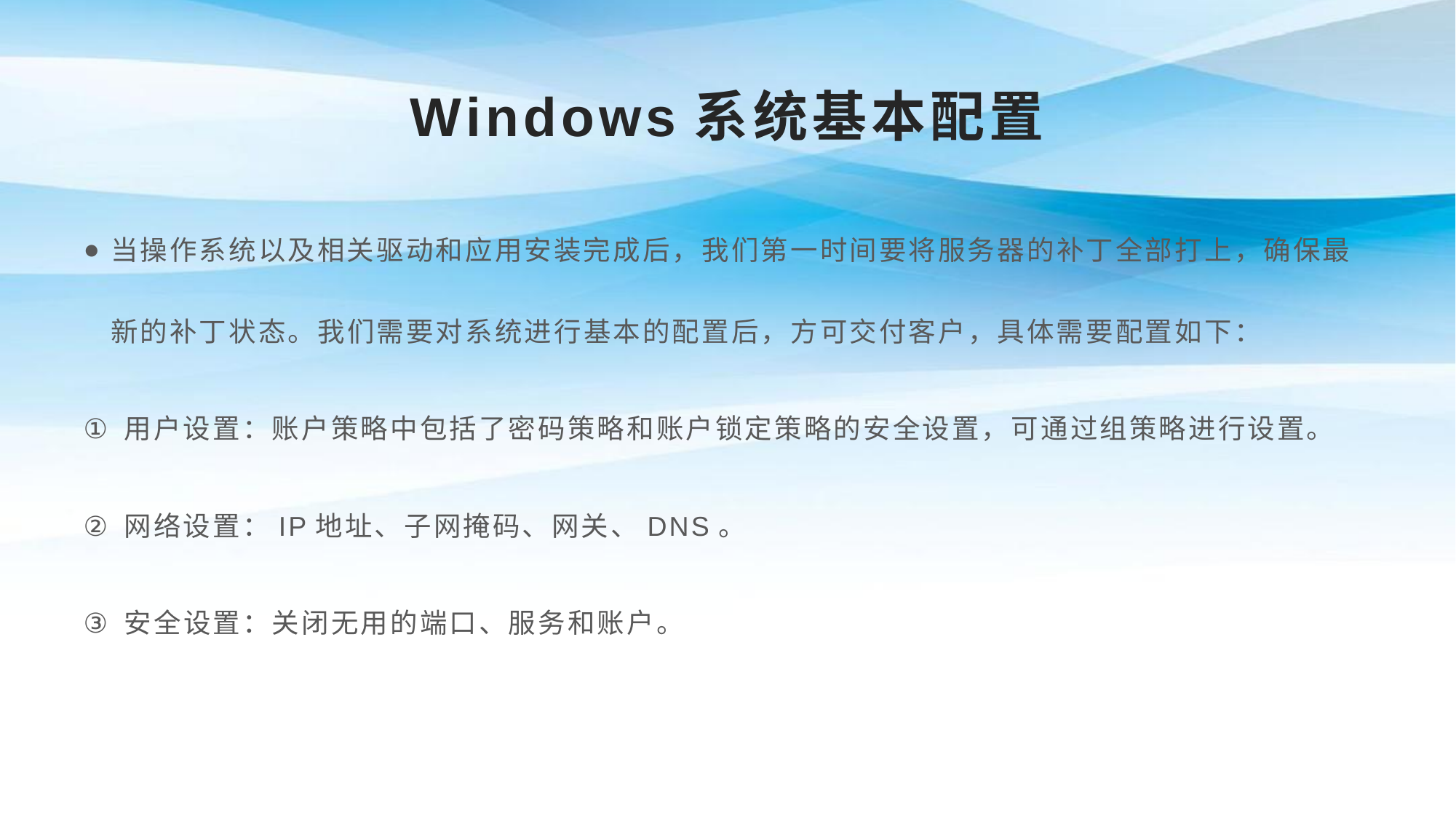

# Windows系统基本配置
当操作系统以及相关驱动和应用安装完成后，我们第一时间要将服务器的补丁全部打上，确保最新的补丁状态。我们需要对系统进行基本的配置后，方可交付客户，具体需要配置如下：
用户设置：账户策略中包括了密码策略和账户锁定策略的安全设置，可通过组策略进行设置。
网络设置：IP地址、子网掩码、网关、DNS。
安全设置：关闭无用的端口、服务和账户。